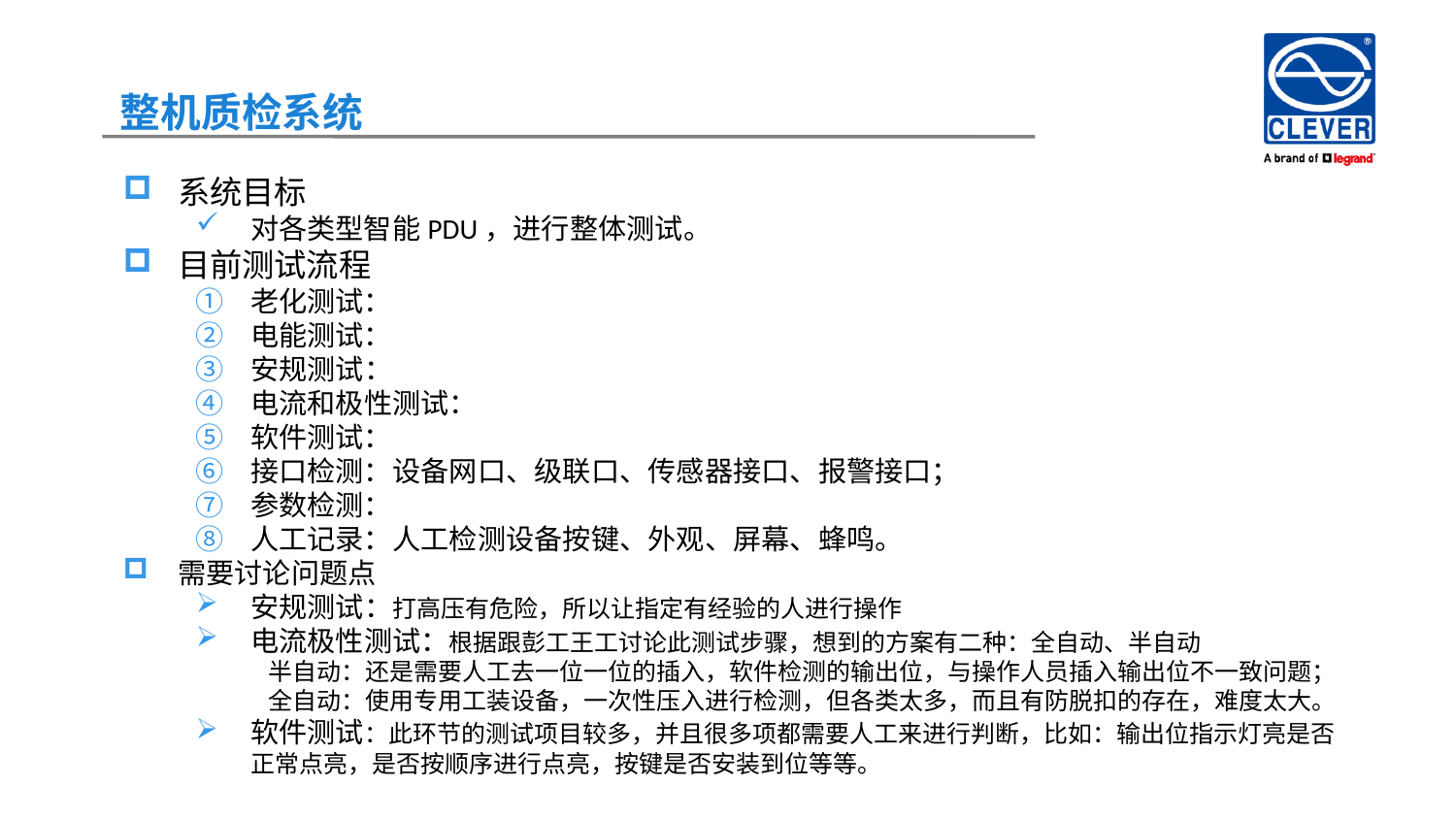

整机质检系统
系统目标
对各类型智能PDU，进行整体测试。
目前测试流程
老化测试：
电能测试：
安规测试：
电流和极性测试：
软件测试：
接口检测：设备网口、级联口、传感器接口、报警接口；
参数检测：
人工记录：人工检测设备按键、外观、屏幕、蜂鸣。
需要讨论问题点
安规测试：打高压有危险，所以让指定有经验的人进行操作
电流极性测试：根据跟彭工王工讨论此测试步骤，想到的方案有二种：全自动、半自动
半自动：还是需要人工去一位一位的插入，软件检测的输出位，与操作人员插入输出位不一致问题；
全自动：使用专用工装设备，一次性压入进行检测，但各类太多，而且有防脱扣的存在，难度太大。
软件测试：此环节的测试项目较多，并且很多项都需要人工来进行判断，比如：输出位指示灯亮是否正常点亮，是否按顺序进行点亮，按键是否安装到位等等。